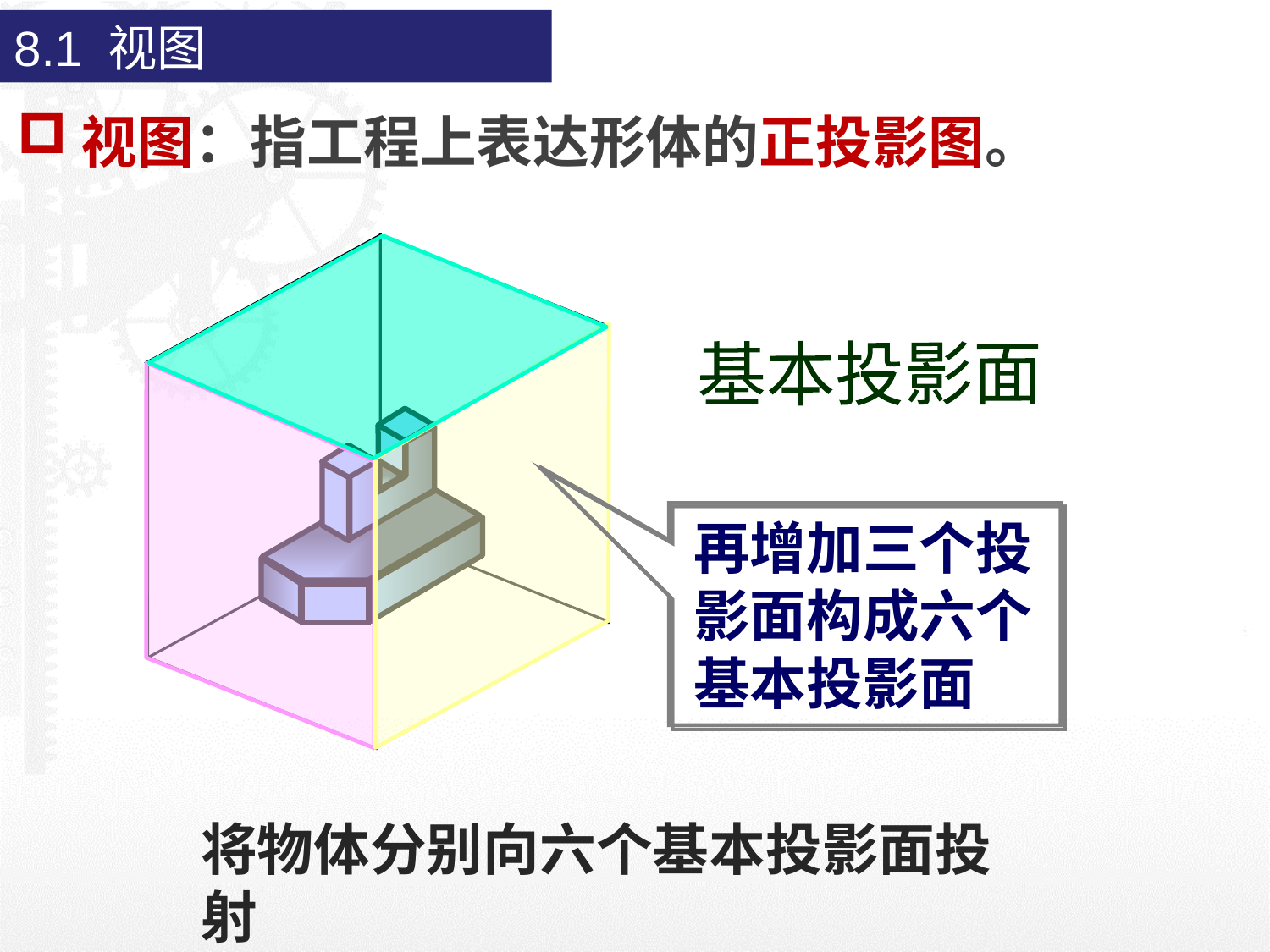

8.1 视图
视图：指工程上表达形体的正投影图。

基本投影面

再增加三个投影面构成六个基本投影面
将物体分别向六个基本投影面投射